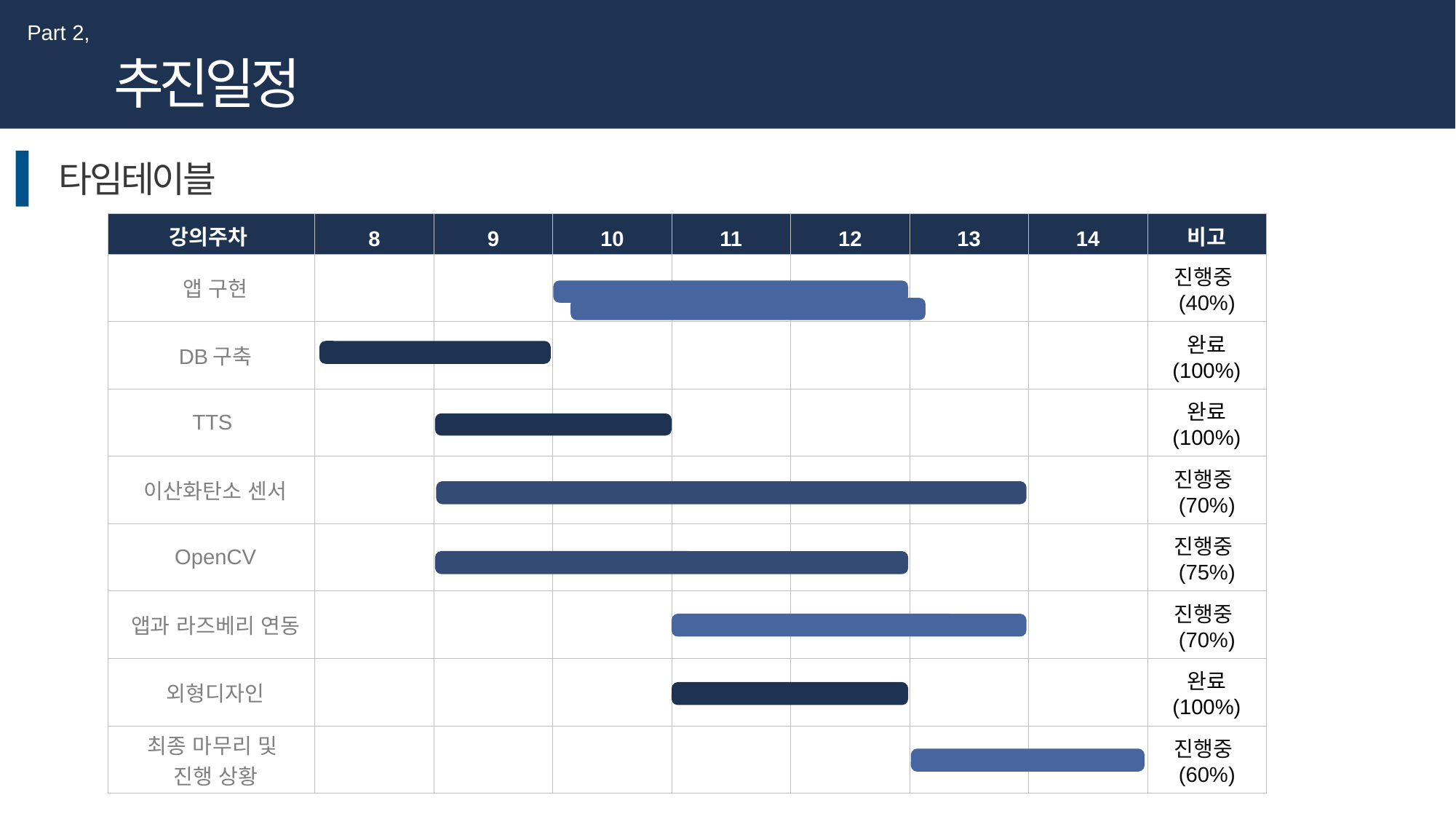

Part 2,
추진일정

타임테이블
| 강의주차 | 8 | 9 | 10 | 11 | 12 | 13 | 14 | 비고 |
| --- | --- | --- | --- | --- | --- | --- | --- | --- |
| 앱 구현 |  |  |  |  |  |  |  | 진행중(40%) |
| DB구축 |  |  |  |  |  |  |  | 완료 (100%) |
| TTS |  |  |  |  |  |  |  | 완료 (100%) |
| 이산화탄소 센서 |  |  |  |  |  |  |  | 진행중(70%) |
| OpenCV |  |  |  |  |  |  |  | 진행중(75%) |
| 앱과 라즈베리 연동 |  |  |  |  |  |  |  | 진행중(70%) |
| 외형디자인 |  |  |  |  |  |  |  | 완료 (100%) |
| 최종 마무리 및 진행 상황 |  |  |  |  |  |  |  | 진행중(60%) |